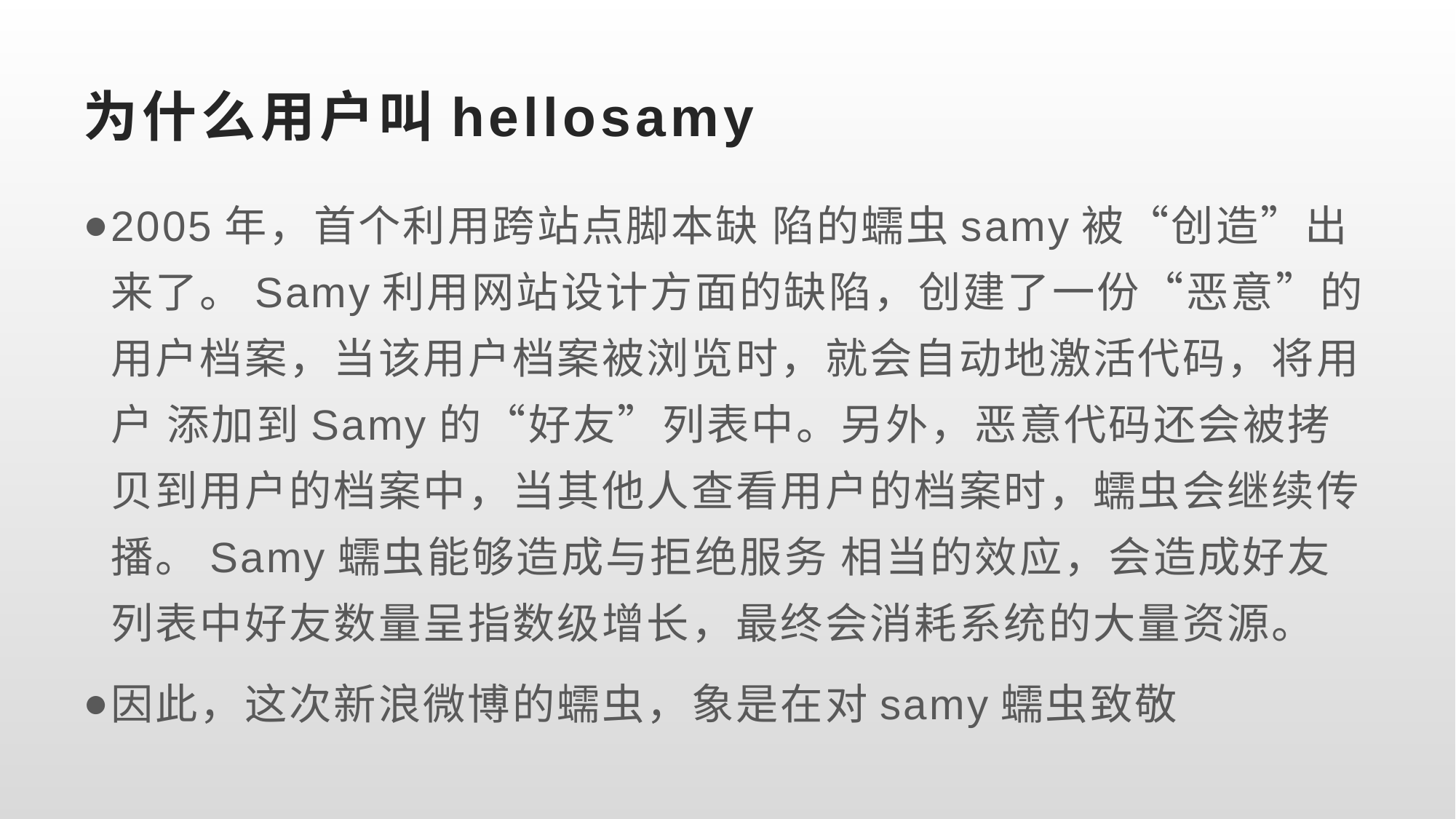

# 为什么用户叫hellosamy
2005年，首个利用跨站点脚本缺 陷的蠕虫samy被“创造”出来了。Samy利用网站设计方面的缺陷，创建了一份“恶意”的用户档案，当该用户档案被浏览时，就会自动地激活代码，将用户 添加到Samy的“好友”列表中。另外，恶意代码还会被拷贝到用户的档案中，当其他人查看用户的档案时，蠕虫会继续传播。Samy蠕虫能够造成与拒绝服务 相当的效应，会造成好友列表中好友数量呈指数级增长，最终会消耗系统的大量资源。
因此，这次新浪微博的蠕虫，象是在对samy蠕虫致敬